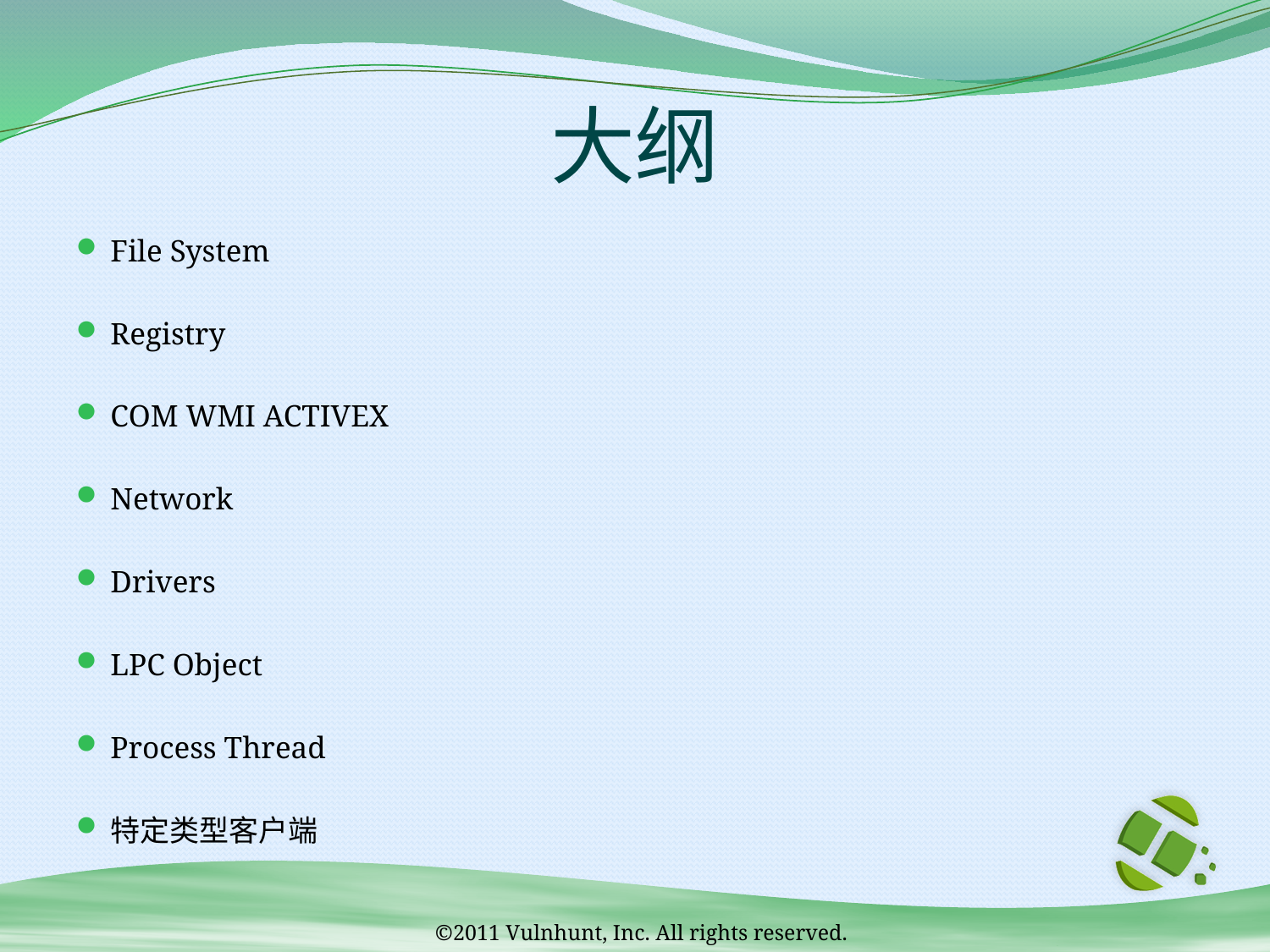

# 大纲
File System

Registry

COM WMI ACTIVEX

Network

Drivers

LPC Object

Process Thread

特定类型客户端